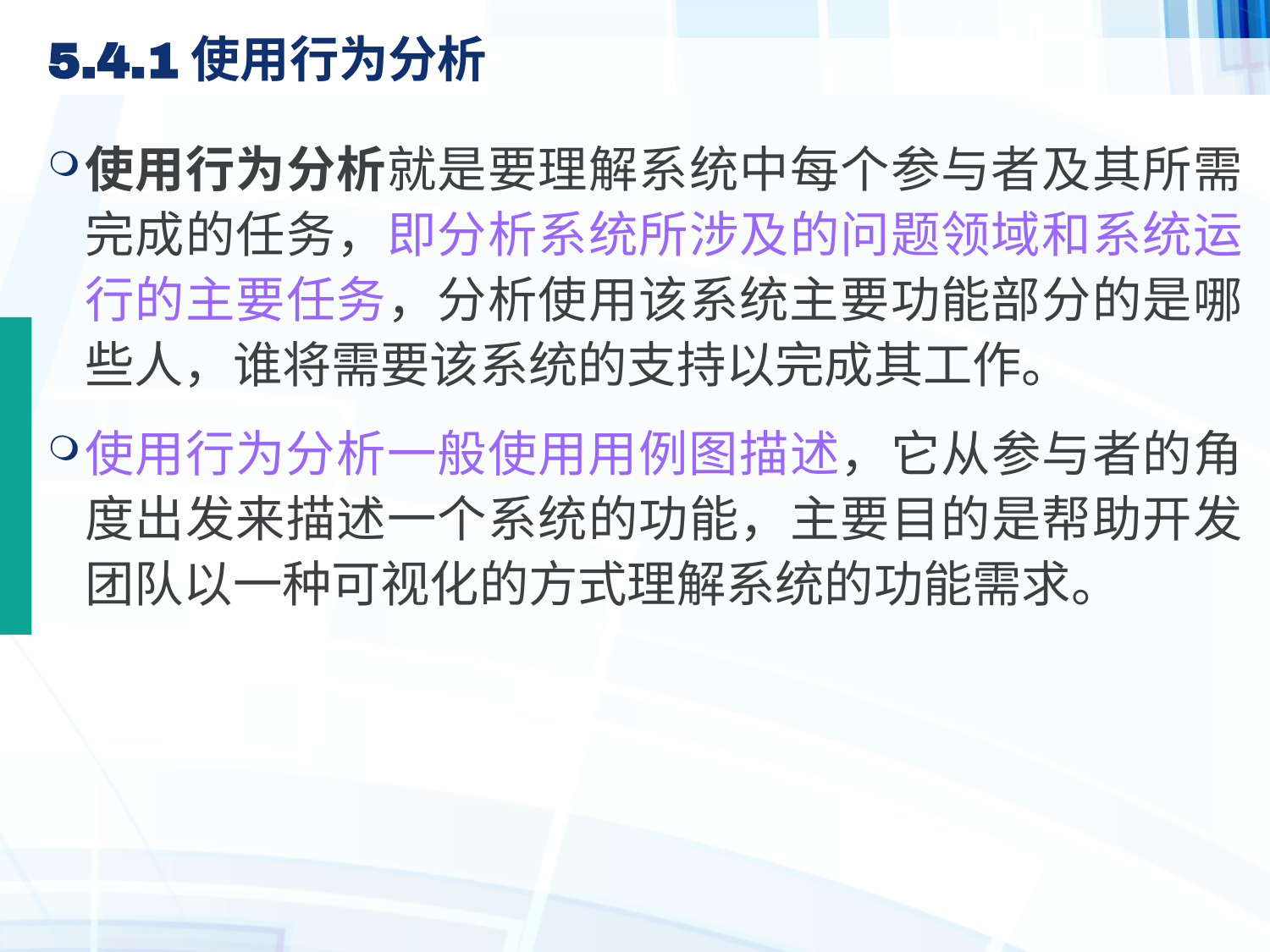

# 5.4.1使用行为分析
使用行为分析就是要理解系统中每个参与者及其所需完成的任务，即分析系统所涉及的问题领域和系统运行的主要任务，分析使用该系统主要功能部分的是哪些人，谁将需要该系统的支持以完成其工作。
使用行为分析一般使用用例图描述，它从参与者的角度出发来描述一个系统的功能，主要目的是帮助开发团队以一种可视化的方式理解系统的功能需求。